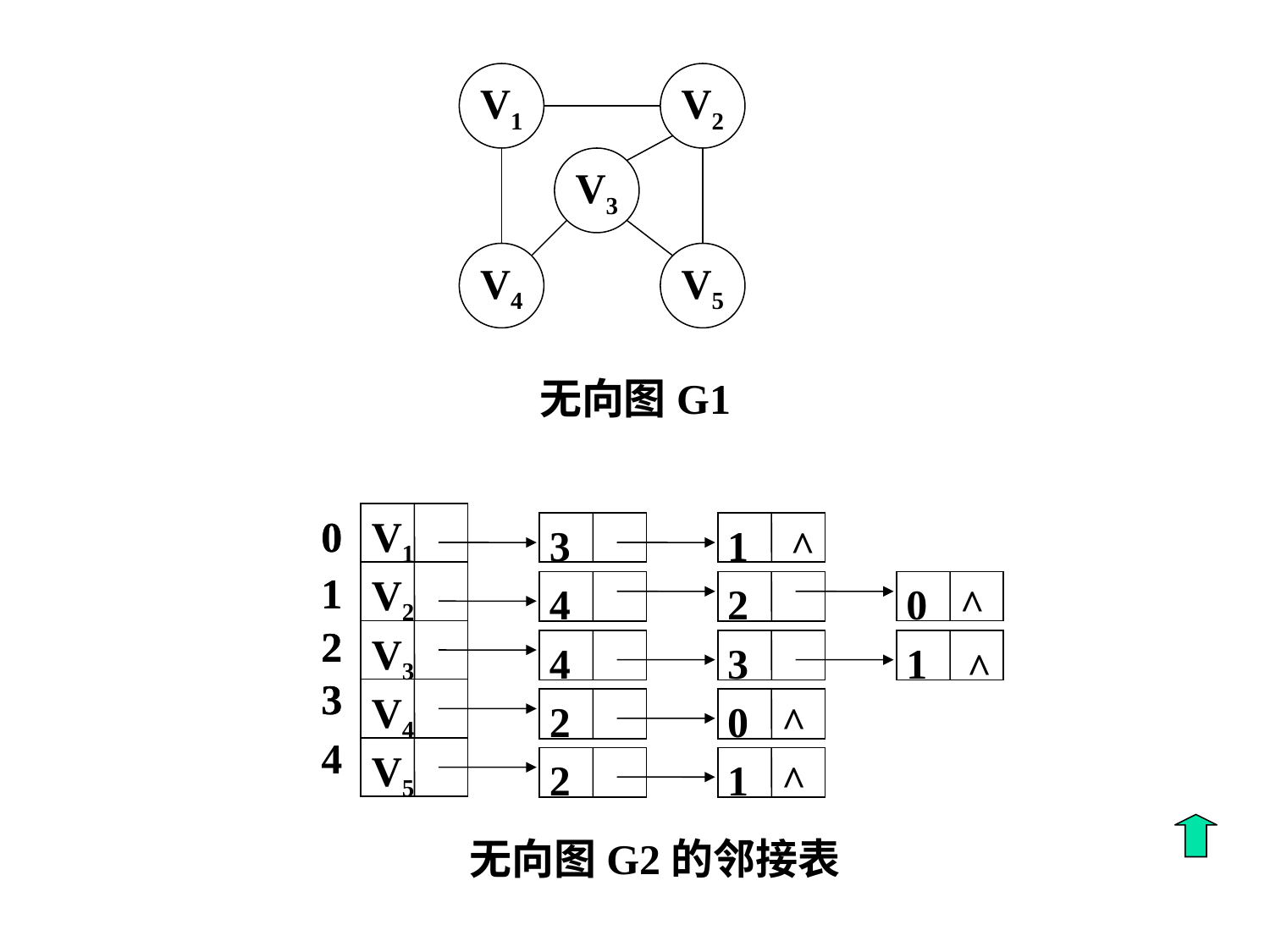

V1
V2
V3
V4
V5
无向图G1
0
0
1
1
2
2
3
3
4
V1

3

1

V2

0

4

2

V3
1

^
4

3

V4

2

0

V5

2

1

^
^
^
^
无向图G2的邻接表